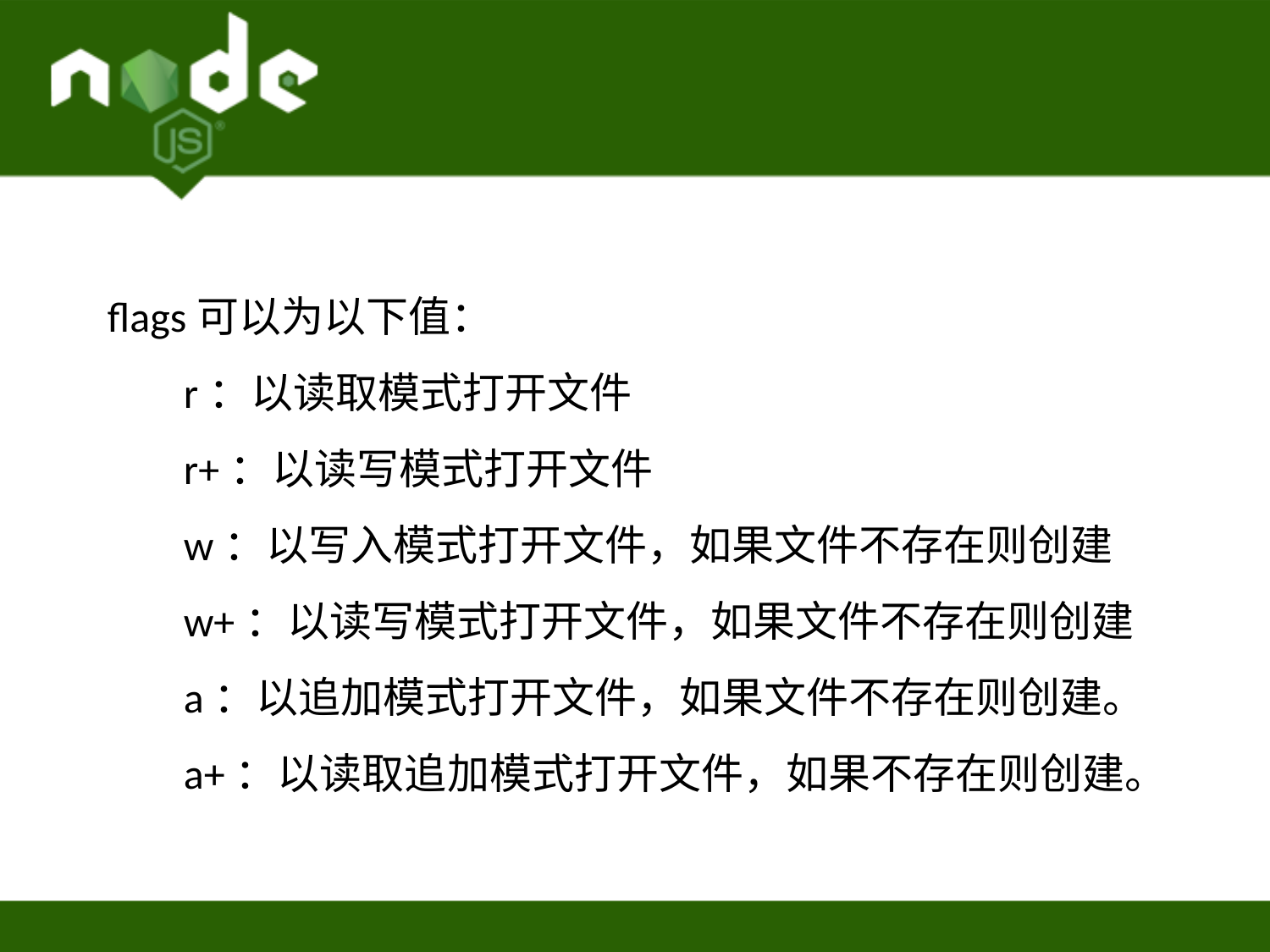

flags可以为以下值：
        r：以读取模式打开文件
        r+：以读写模式打开文件
        w：以写入模式打开文件，如果文件不存在则创建
        w+：以读写模式打开文件，如果文件不存在则创建
        a：以追加模式打开文件，如果文件不存在则创建。
        a+：以读取追加模式打开文件，如果不存在则创建。